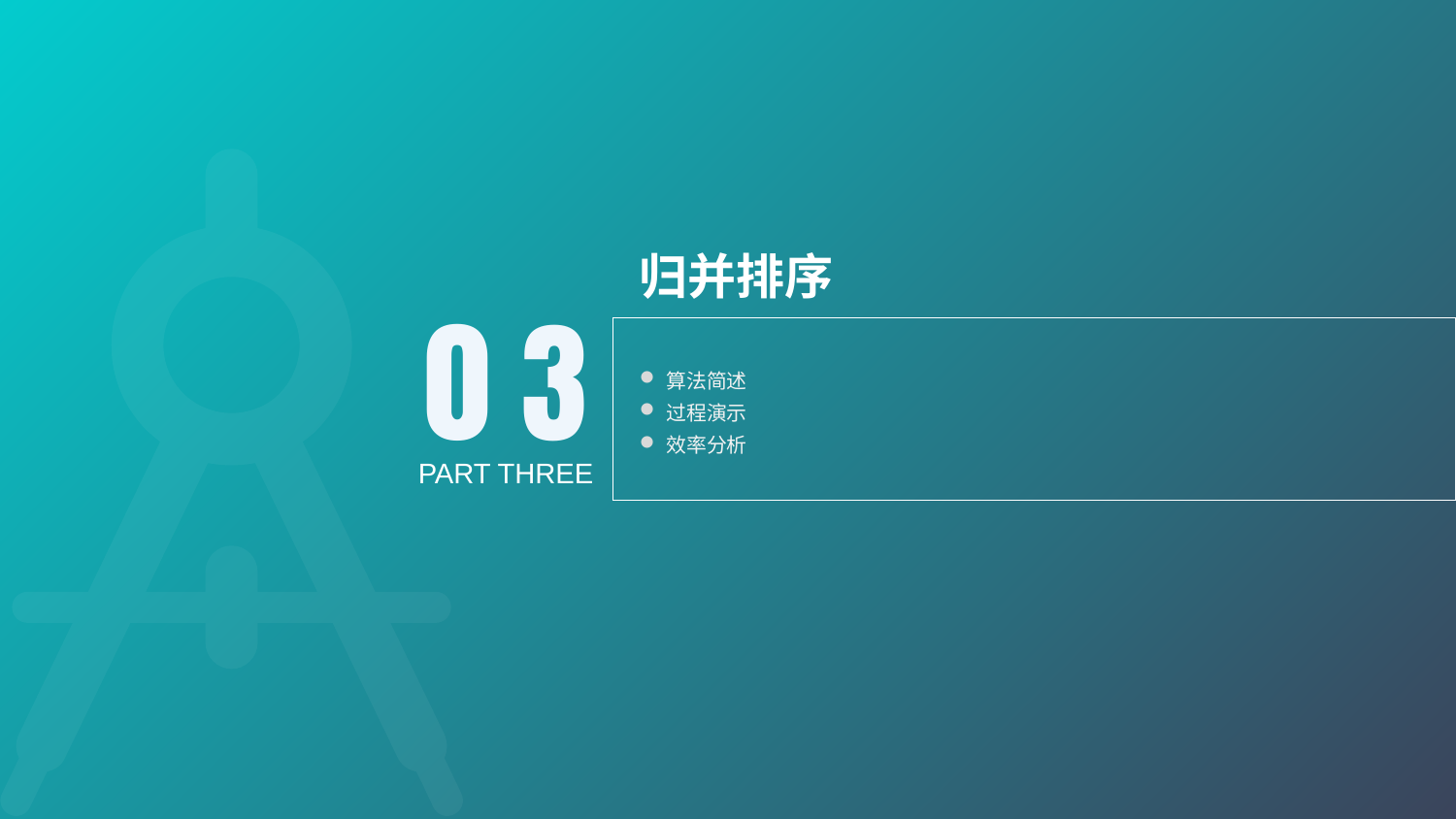

归并排序
0 3

算法简述
过程演示
效率分析
PART THREE